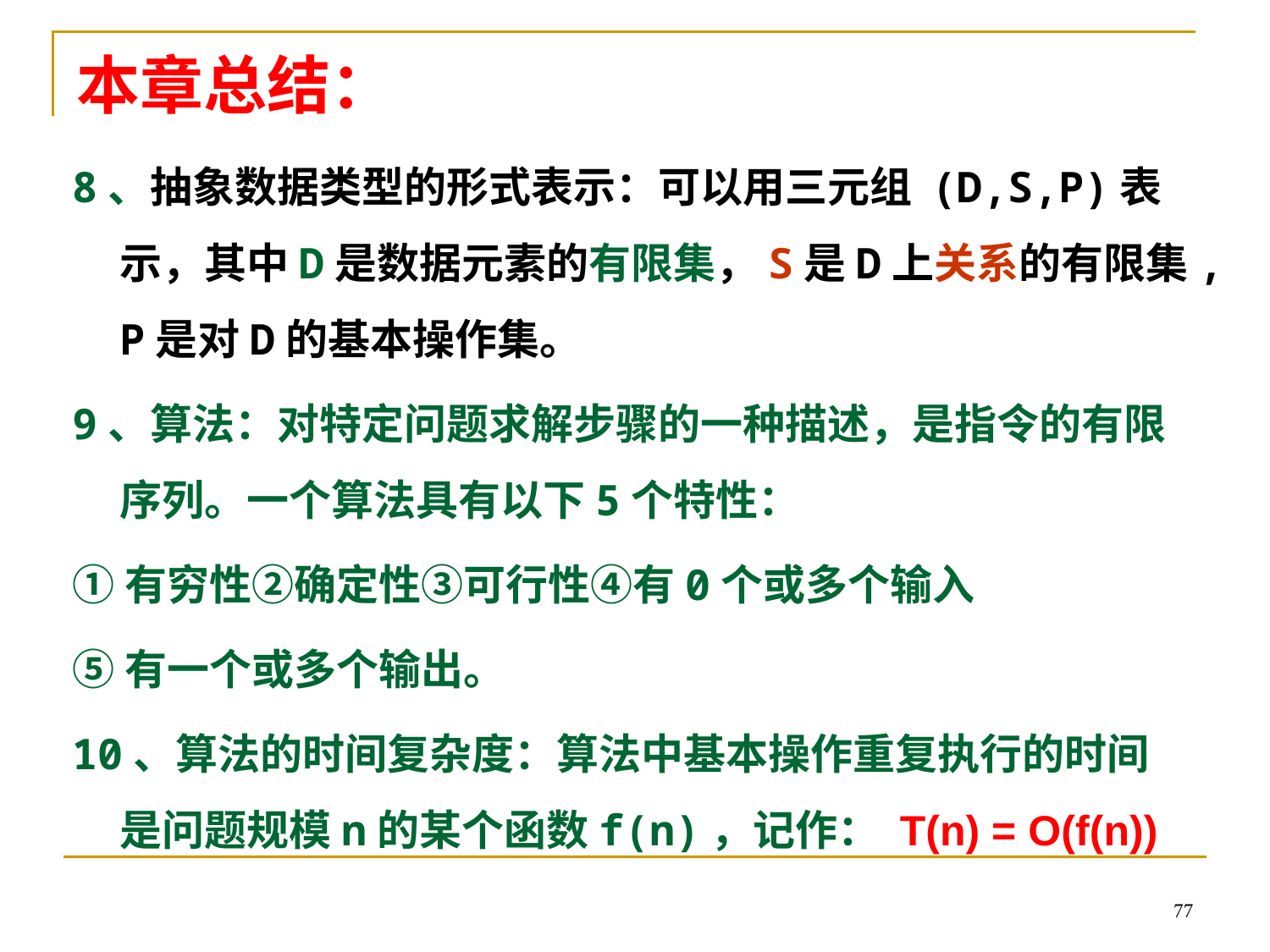

# 本章总结：
8、抽象数据类型的形式表示：可以用三元组 (D,S,P)表示，其中D是数据元素的有限集，S是D上关系的有限集,P是对D的基本操作集。
9、算法：对特定问题求解步骤的一种描述，是指令的有限序列。一个算法具有以下5个特性：
①有穷性②确定性③可行性④有0个或多个输入
⑤有一个或多个输出。
10、算法的时间复杂度：算法中基本操作重复执行的时间是问题规模n的某个函数f(n)，记作： T(n) = O(f(n))

77